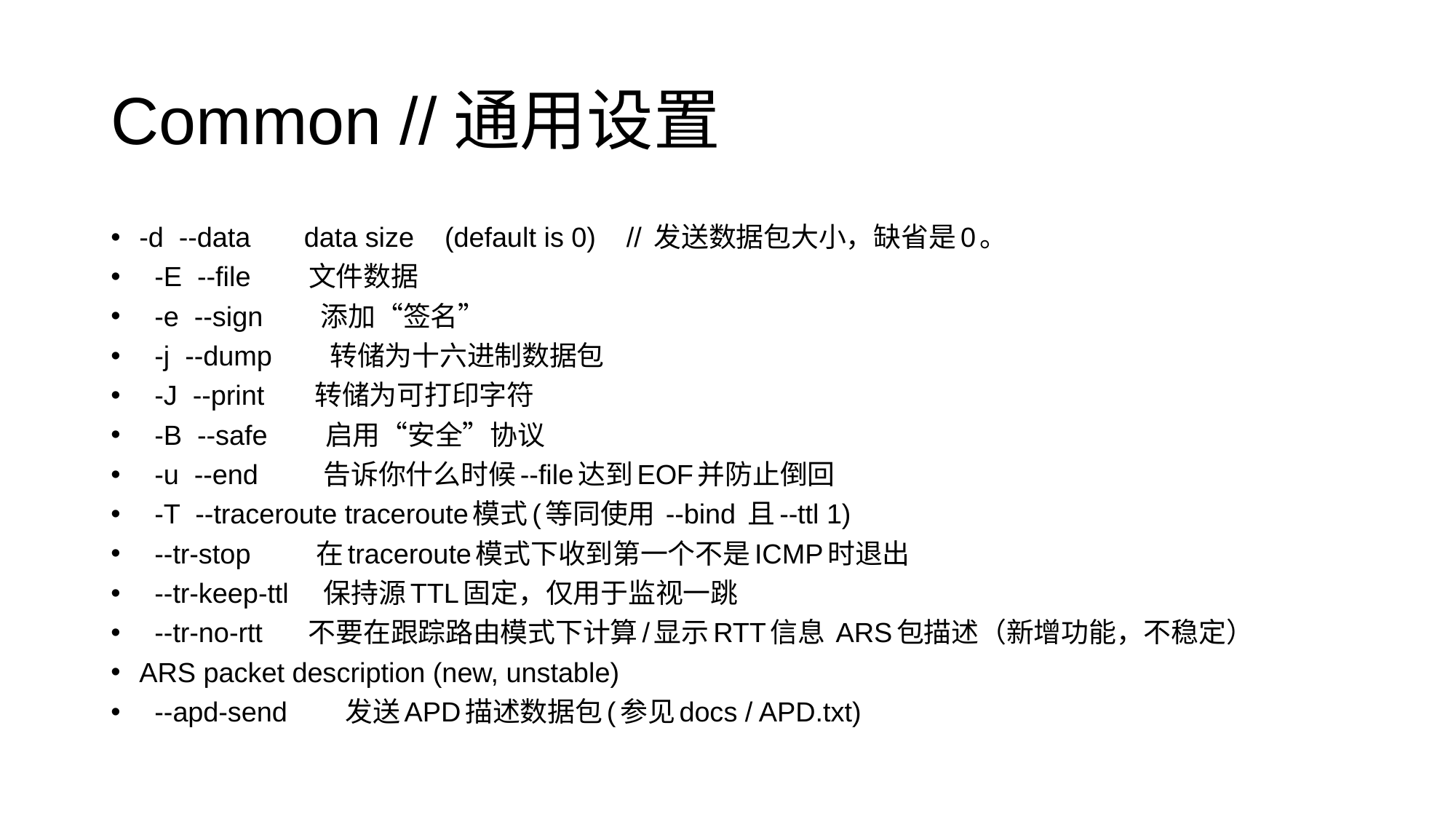

# Common //通用设置
-d  --data       data size    (default is 0)    // 发送数据包大小，缺省是0。
  -E  --file       文件数据
  -e  --sign       添加“签名”
  -j  --dump       转储为十六进制数据包
  -J  --print      转储为可打印字符
  -B  --safe       启用“安全”协议
  -u  --end        告诉你什么时候--file达到EOF并防止倒回
  -T  --traceroute traceroute模式(等同使用 --bind 且--ttl 1)
  --tr-stop        在traceroute模式下收到第一个不是ICMP时退出
  --tr-keep-ttl    保持源TTL固定，仅用于监视一跳
  --tr-no-rtt	   不要在跟踪路由模式下计算/显示RTT信息 ARS包描述（新增功能，不稳定）
ARS packet description (new, unstable)
  --apd-send       发送APD描述数据包(参见docs / APD.txt)